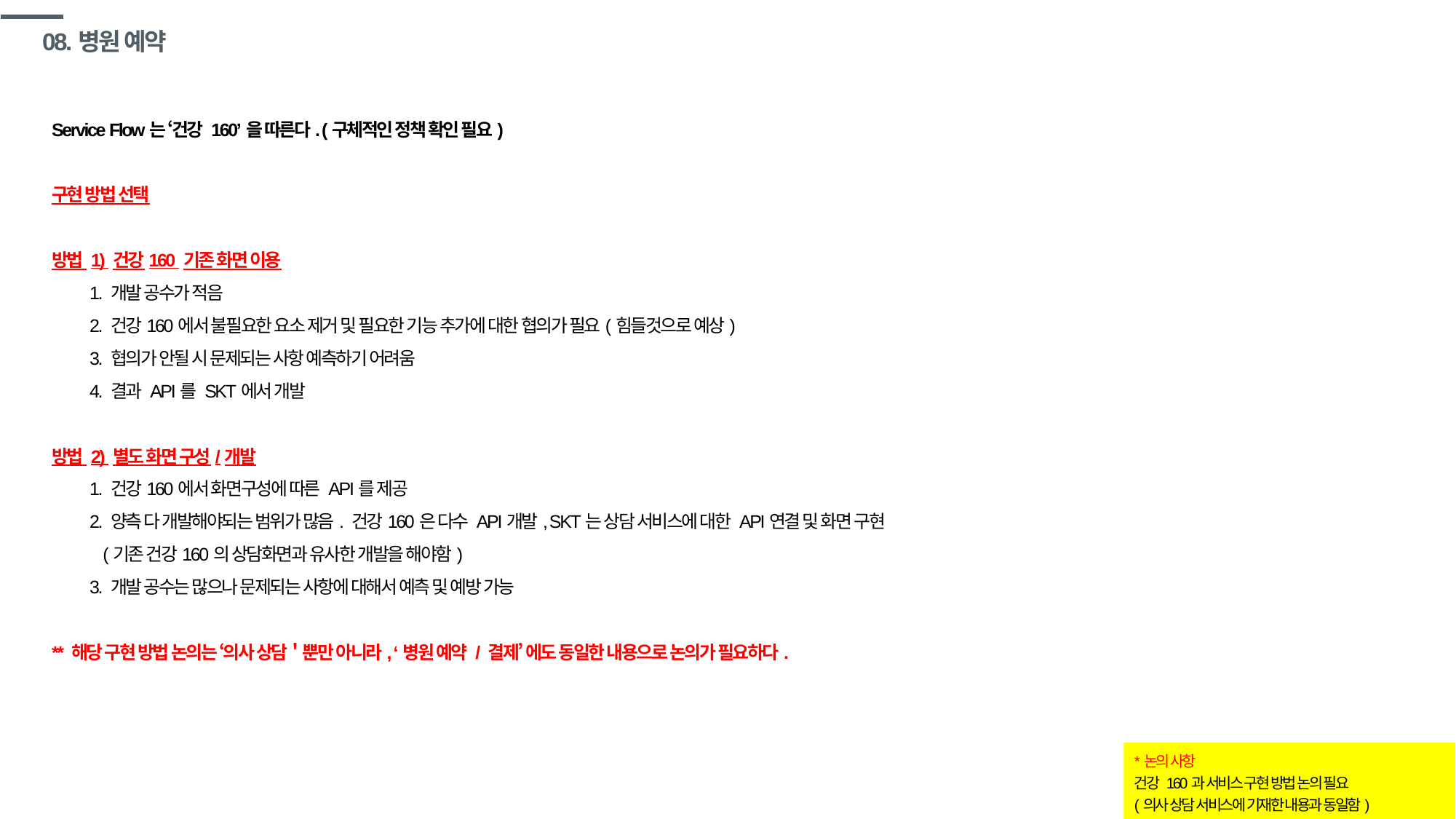

# 08.병원 예약
Service Flow는 ‘건강 160’을 따른다. (구체적인 정책 확인 필요)

구현 방법 선택

방법 1) 건강160 기존 화면 이용
           1. 개발 공수가 적음
           2. 건강160에서 불필요한 요소 제거 및 필요한 기능 추가에 대한 협의가 필요(힘들것으로 예상)
           3. 협의가 안될 시 문제되는 사항 예측하기 어려움
           4. 결과 API를 SKT에서 개발

방법 2) 별도 화면 구성/개발
           1. 건강160에서 화면구성에 따른 API를 제공
           2. 양측 다 개발해야되는 범위가 많음. 건강160은 다수 API개발, SKT는 상담 서비스에 대한 API연결 및 화면 구현
               (기존 건강160의 상담화면과 유사한 개발을 해야함)
           3. 개발 공수는 많으나 문제되는 사항에 대해서 예측 및 예방 가능

** 해당 구현 방법 논의는 ‘의사 상담＇뿐만 아니라, ‘병원 예약 / 결제’ 에도 동일한 내용으로 논의가 필요하다.
*논의 사항
건강 160과 서비스 구현 방법 논의 필요
(의사 상담 서비스에 기재한 내용과 동일함)